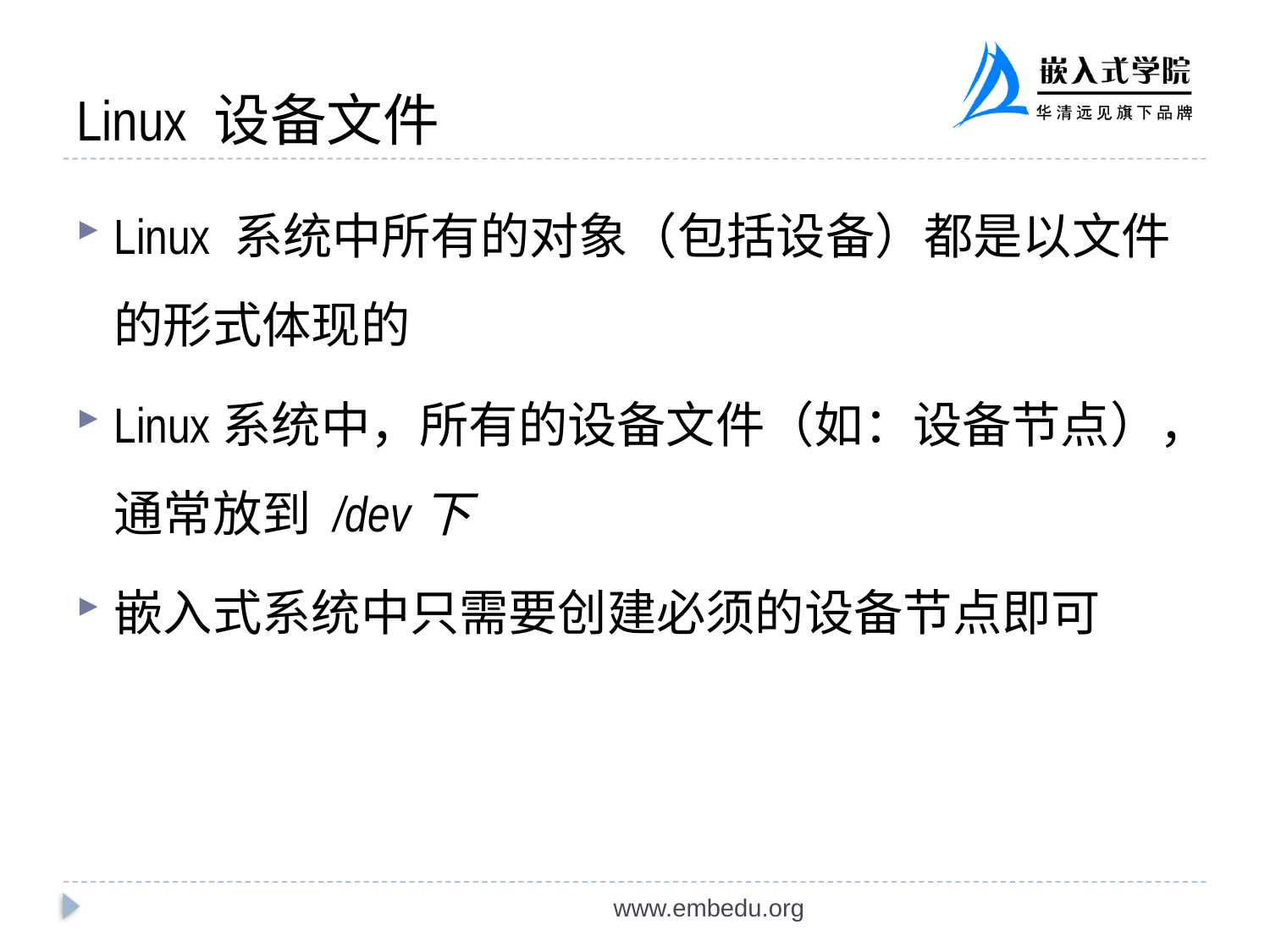

# Linux 设备文件
Linux 系统中所有的对象（包括设备）都是以文件的形式体现的
Linux系统中，所有的设备文件（如：设备节点），通常放到 /dev下
嵌入式系统中只需要创建必须的设备节点即可
www.embedu.org